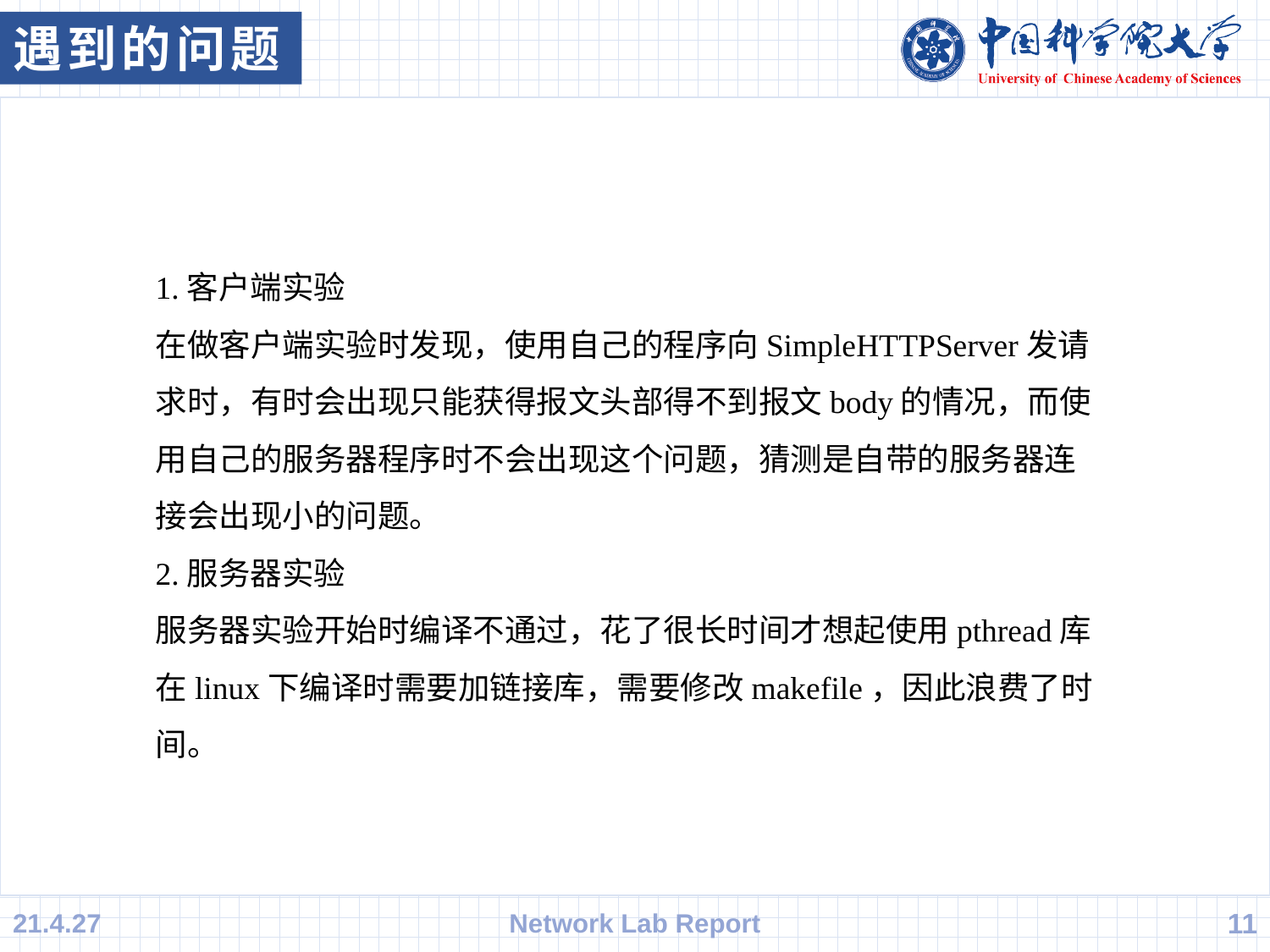

遇到的问题
1.客户端实验
在做客户端实验时发现，使用自己的程序向SimpleHTTPServer发请求时，有时会出现只能获得报文头部得不到报文body的情况，而使用自己的服务器程序时不会出现这个问题，猜测是自带的服务器连接会出现小的问题。
2.服务器实验
服务器实验开始时编译不通过，花了很长时间才想起使用pthread库在linux下编译时需要加链接库，需要修改makefile，因此浪费了时间。
21.4.27
Network Lab Report
11